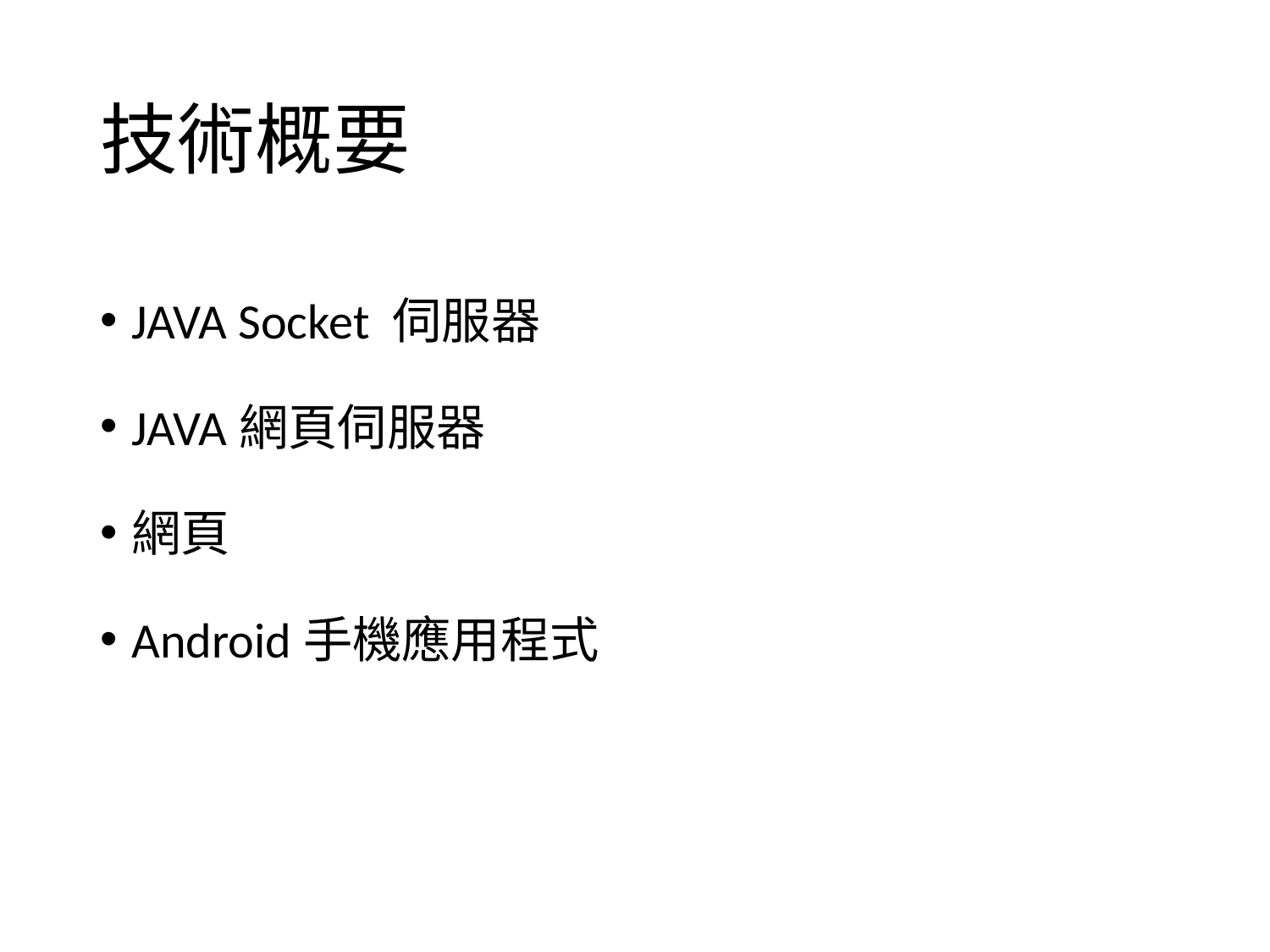

# 技術概要
JAVA Socket 伺服器
JAVA網頁伺服器
網頁
Android手機應用程式